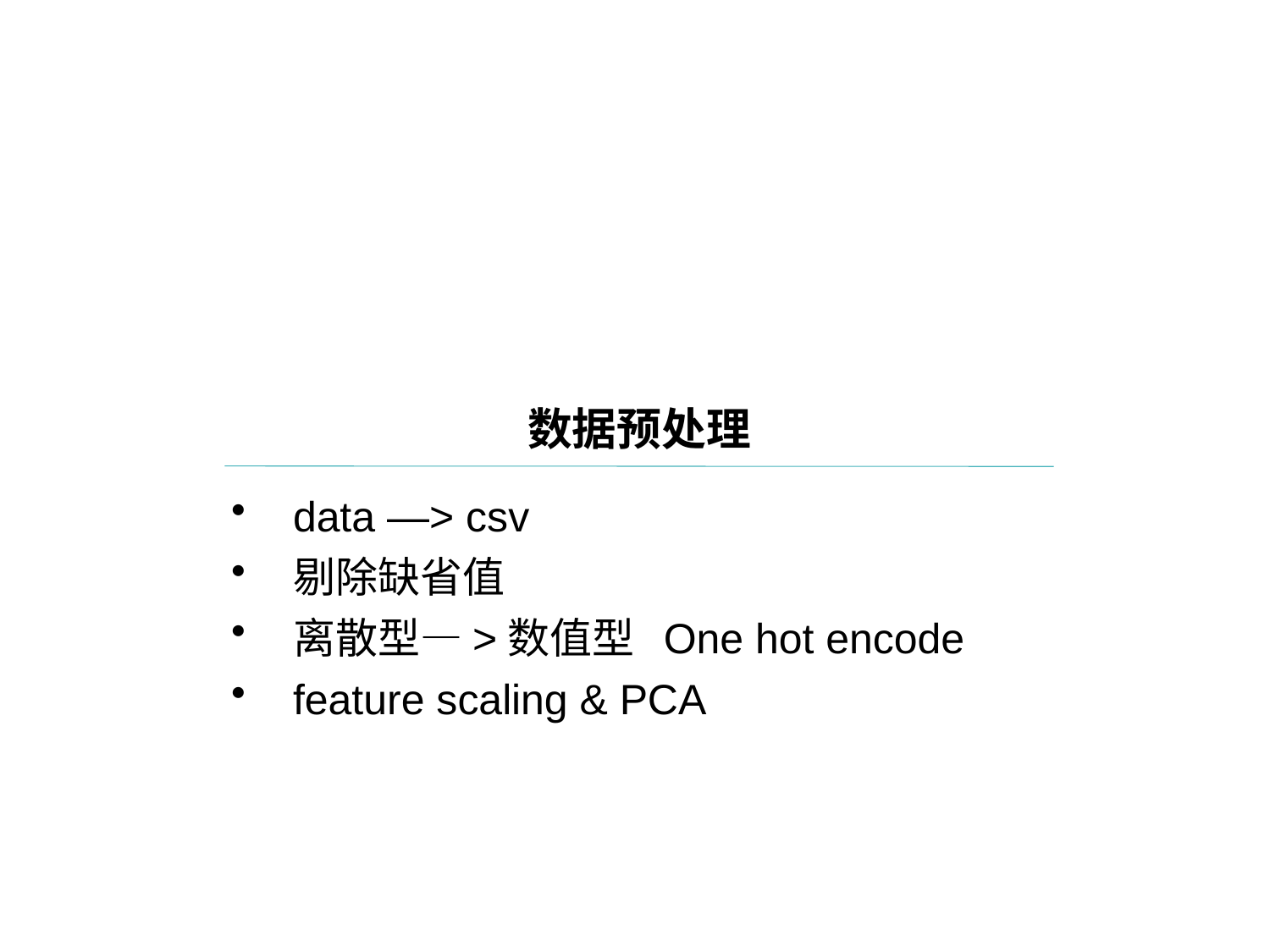

数据预处理
data —> csv
剔除缺省值
离散型—>数值型  One hot encode
feature scaling & PCA